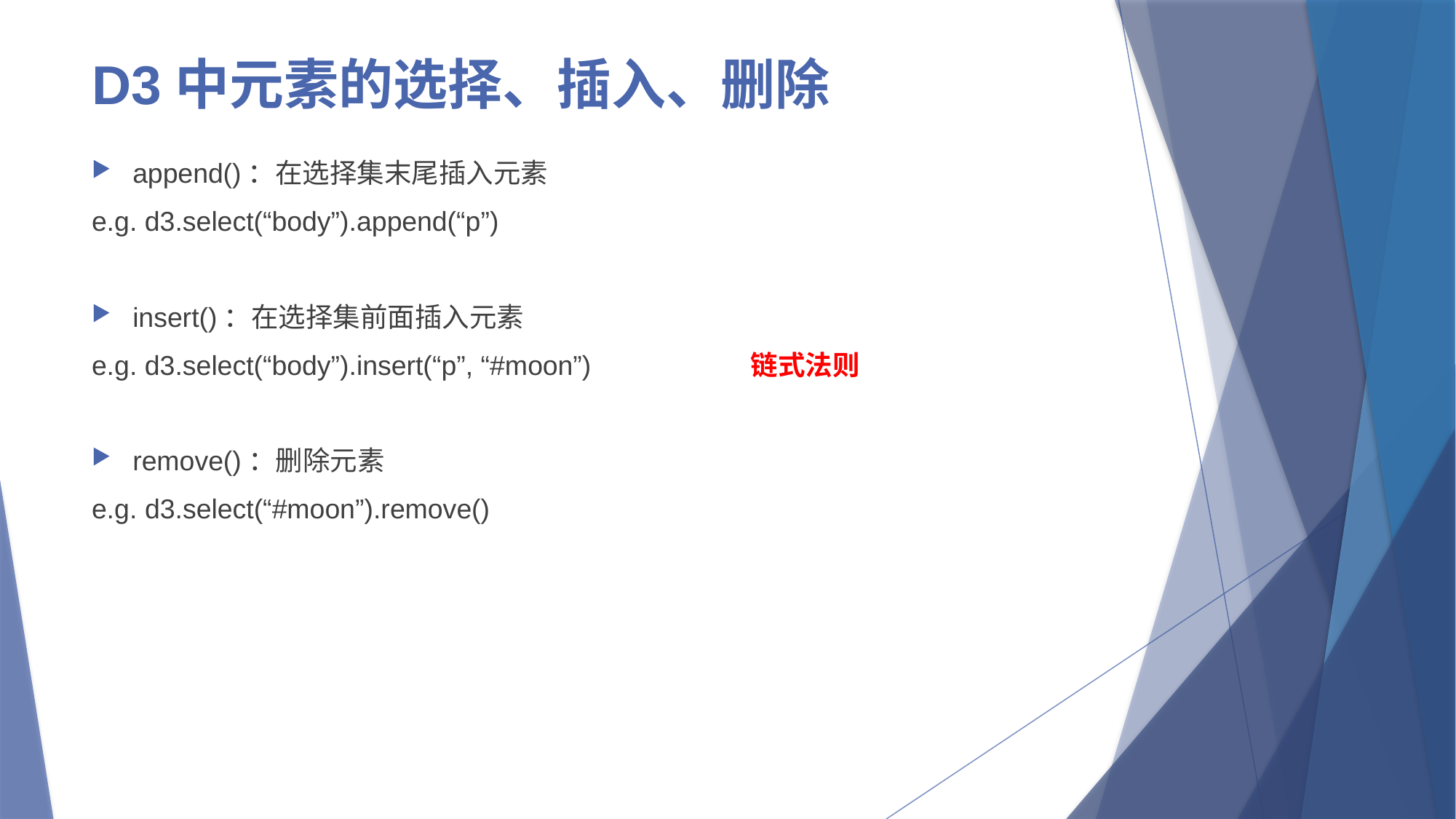

# D3中元素的选择、插入、删除
append()：在选择集末尾插入元素
e.g. d3.select(“body”).append(“p”)

insert()：在选择集前面插入元素
e.g. d3.select(“body”).insert(“p”, “#moon”)                    链式法则

remove()：删除元素
e.g. d3.select(“#moon”).remove()